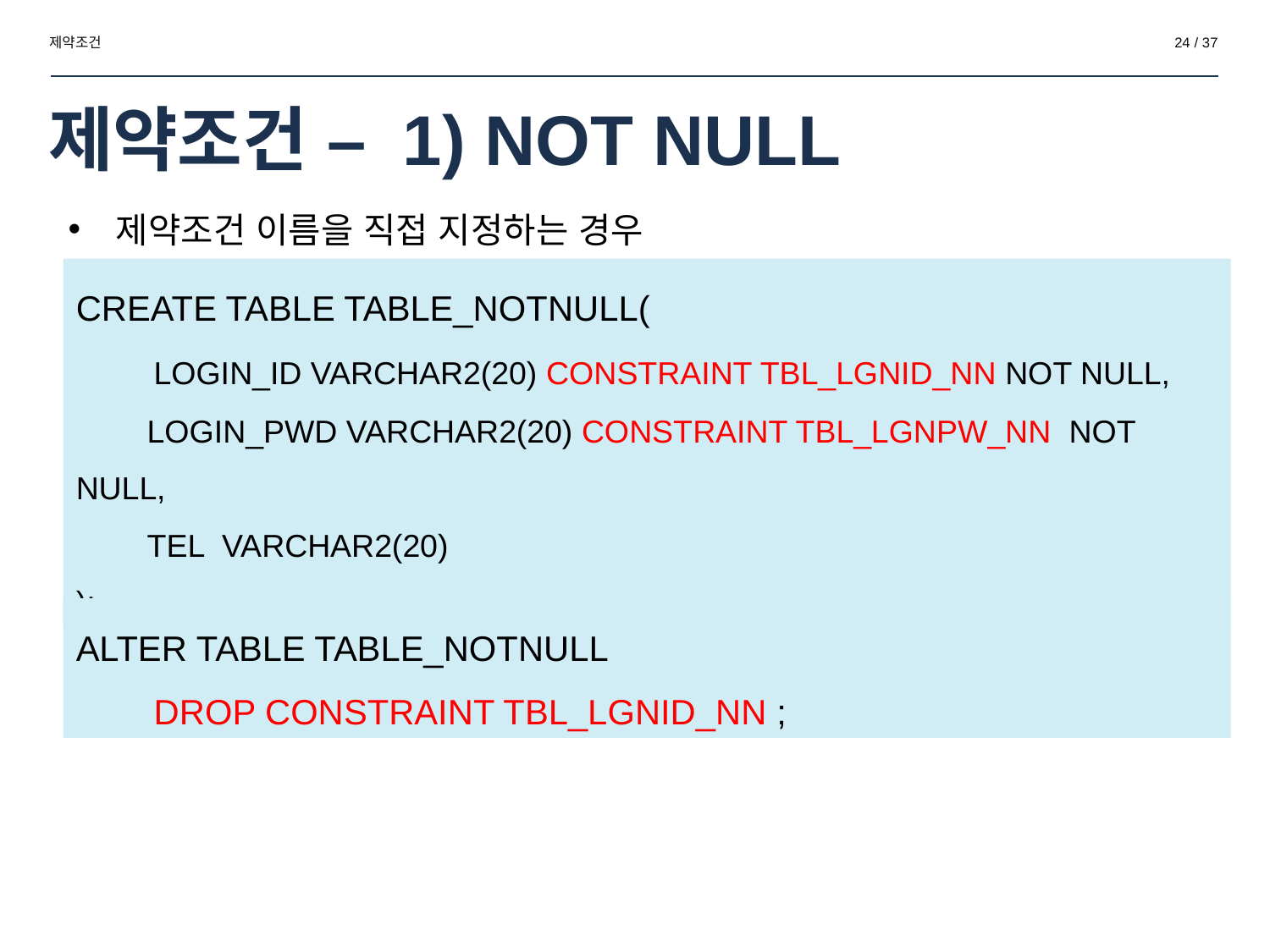

제약조건
24 / 37
# 제약조건 – 1) NOT NULL
제약조건 이름을 직접 지정하는 경우

CREATE TABLE TABLE_NOTNULL(
        LOGIN_ID VARCHAR2(20) CONSTRAINT TBL_LGNID_NN NOT NULL,
        LOGIN_PWD VARCHAR2(20) CONSTRAINT TBL_LGNPW_NN  NOT NULL,
        TEL  VARCHAR2(20)
);
ALTER TABLE TABLE_NOTNULL
        DROP CONSTRAINT TBL_LGNID_NN ;